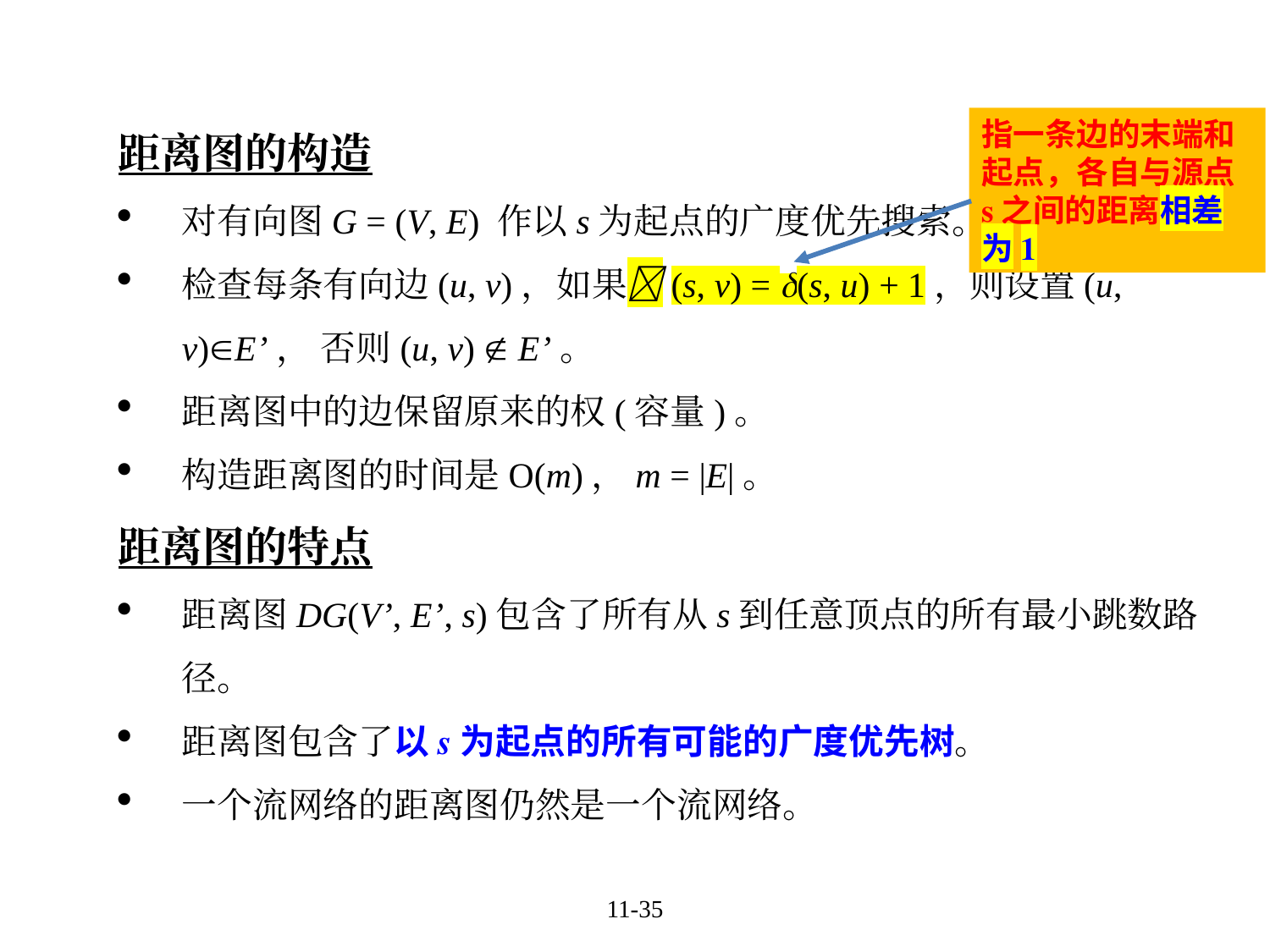

距离图的构造
对有向图G = (V, E) 作以s为起点的广度优先搜索。
检查每条有向边(u, v)，如果δ(s, v) = δ(s, u) + 1，则设置(u, v)∈E’， 否则(u, v) ∉ E’。
距离图中的边保留原来的权(容量)。
构造距离图的时间是O(m)，m = |E|。
距离图的特点
距离图DG(V’, E’, s)包含了所有从s到任意顶点的所有最小跳数路径。
距离图包含了以s为起点的所有可能的广度优先树。
一个流网络的距离图仍然是一个流网络。
指一条边的末端和起点，各自与源点s之间的距离相差为1
11-35